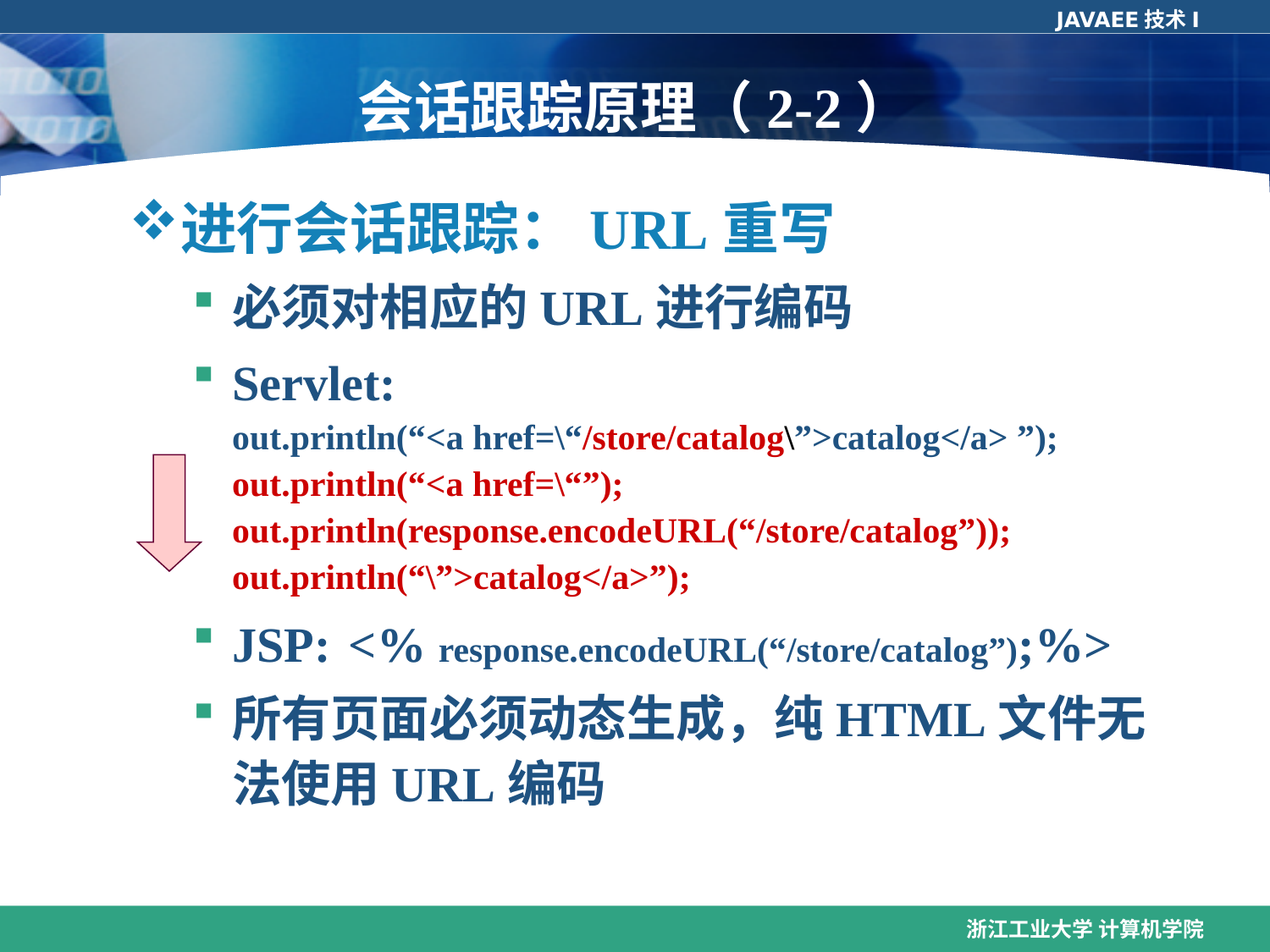

会话跟踪原理（2-2）
进行会话跟踪：URL重写
必须对相应的URL进行编码
Servlet:
out.println(“<a href=\“/store/catalog\”>catalog</a> ”);
out.println(“<a href=\“”);
out.println(response.encodeURL(“/store/catalog”));
out.println(“\”>catalog</a>”);
JSP:  <% response.encodeURL(“/store/catalog”);%>
所有页面必须动态生成，纯HTML文件无法使用URL编码